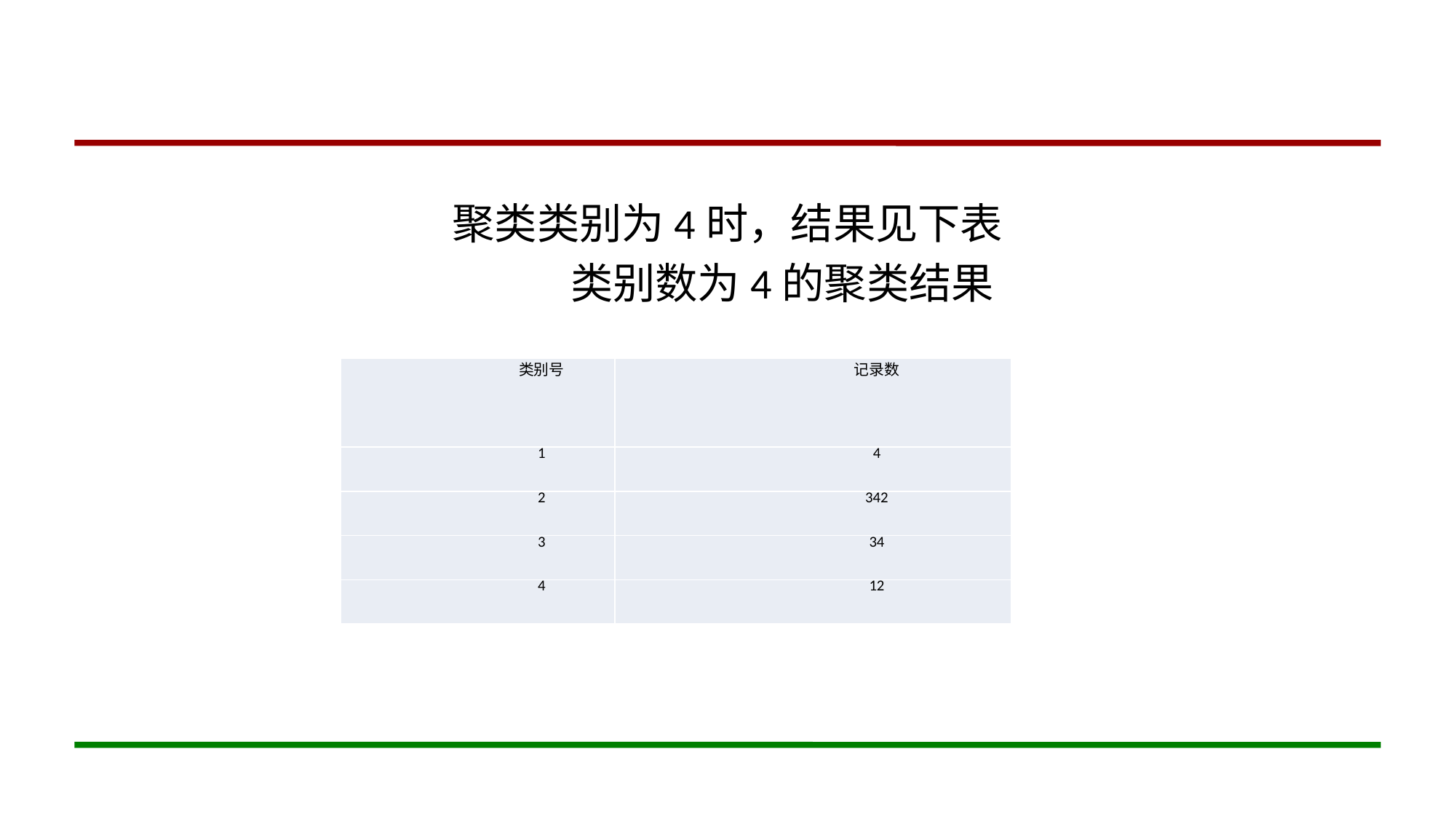

聚类类别为4时，结果见下表
	类别数为4的聚类结果

| 类别号 | 记录数 |
| --- | --- |
| 1 | 4 |
| 2 | 342 |
| 3 | 34 |
| 4 | 12 |